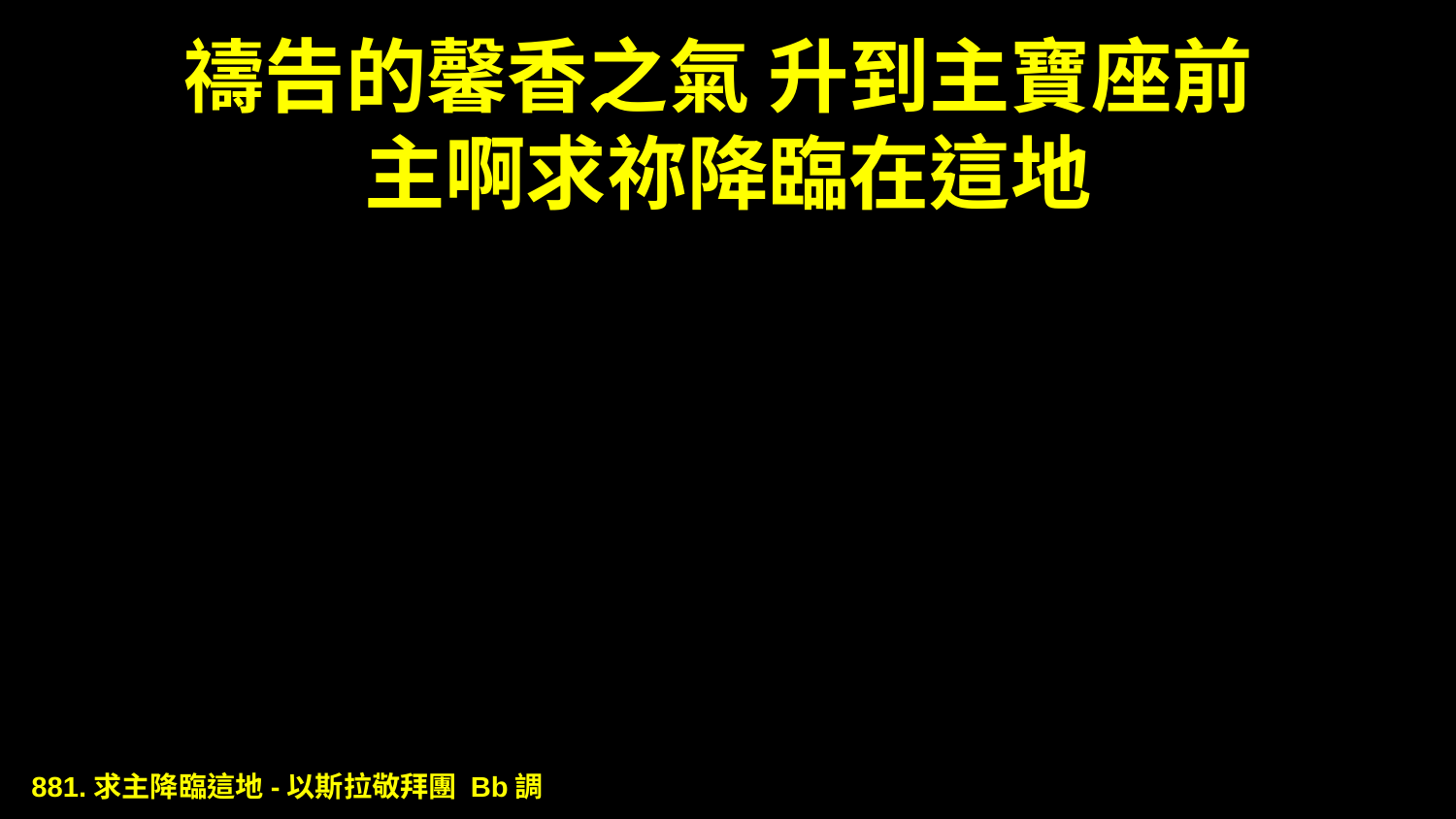

# 禱告的馨香之氣 升到主寶座前 主啊求祢降臨在這地
881.求主降臨這地-以斯拉敬拜團 Bb調